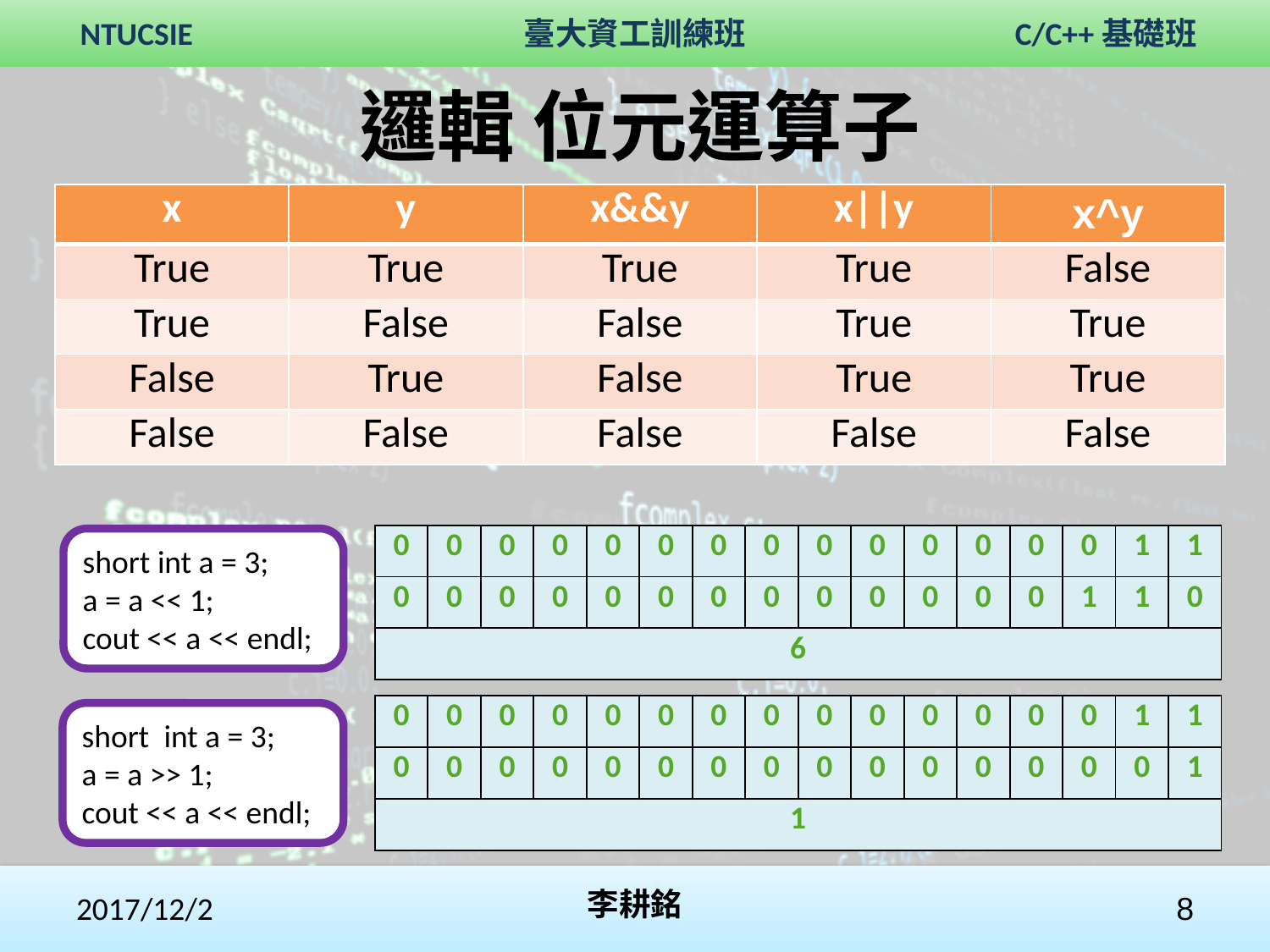

# 邏輯 位元運算子
| x | y | x&&y | x||y | x^y |
| --- | --- | --- | --- | --- |
| True | True | True | True | False |
| True | False | False | True | True |
| False | True | False | True | True |
| False | False | False | False | False |
| 0 | 0 | 0 | 0 | 0 | 0 | 0 | 0 | 0 | 0 | 0 | 0 | 0 | 0 | 1 | 1 |
| --- | --- | --- | --- | --- | --- | --- | --- | --- | --- | --- | --- | --- | --- | --- | --- |
| 0 | 0 | 0 | 0 | 0 | 0 | 0 | 0 | 0 | 0 | 0 | 0 | 0 | 1 | 1 | 0 |
| 6 |  |  |  |  |  |  |  |  |  |  |  |  |  |  |  |
short int a = 3;
a = a << 1;
cout << a << endl;
| 0 | 0 | 0 | 0 | 0 | 0 | 0 | 0 | 0 | 0 | 0 | 0 | 0 | 0 | 1 | 1 |
| --- | --- | --- | --- | --- | --- | --- | --- | --- | --- | --- | --- | --- | --- | --- | --- |
| 0 | 0 | 0 | 0 | 0 | 0 | 0 | 0 | 0 | 0 | 0 | 0 | 0 | 0 | 0 | 1 |
| 1 |  |  |  |  |  |  |  |  |  |  |  |  |  |  |  |
short  int a = 3;
a = a >> 1;
cout << a << endl;
2017/12/2
李耕銘
8